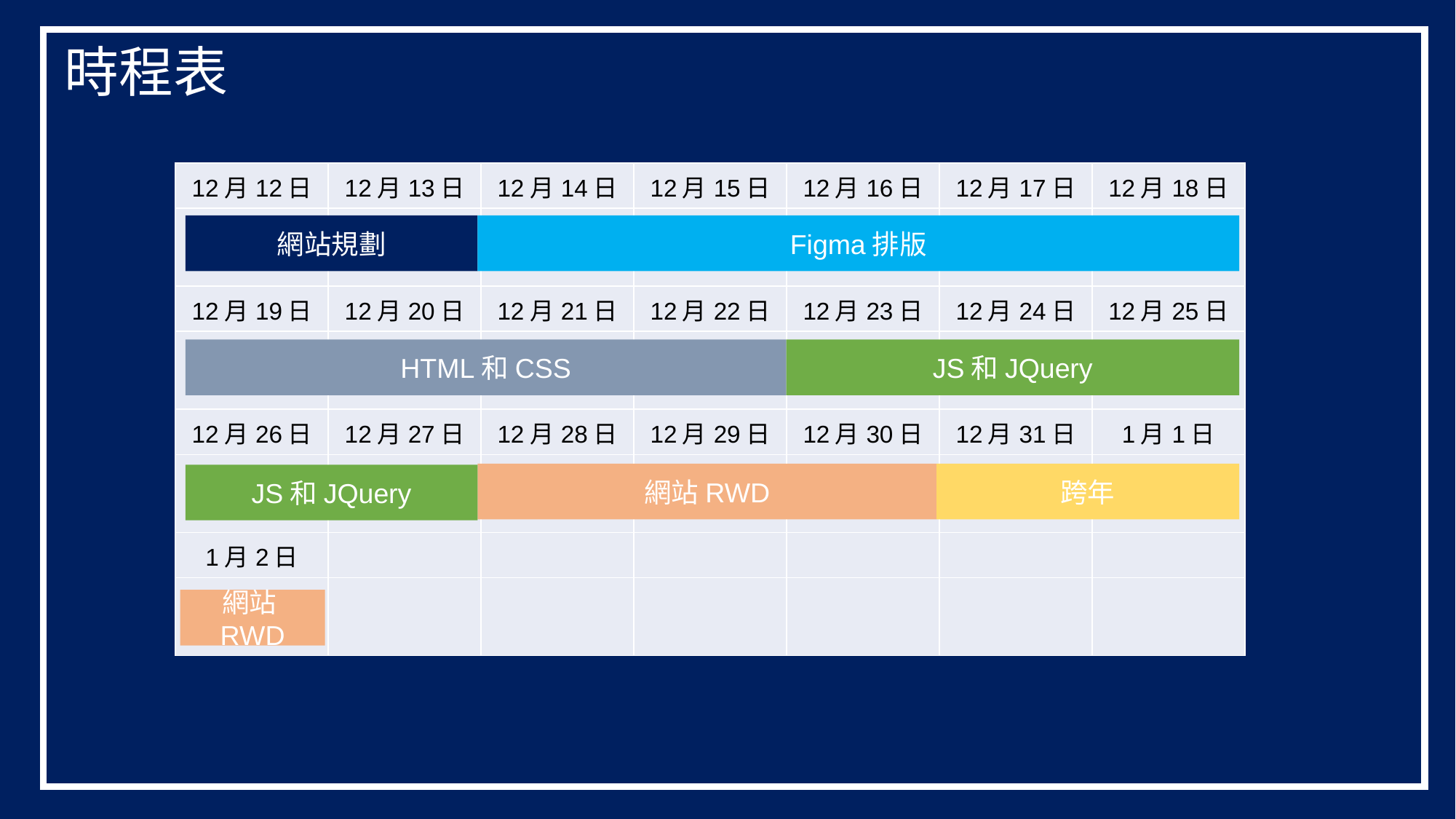

時程表
| 12月12日 | 12月13日 | 12月14日 | 12月15日 | 12月16日 | 12月17日 | 12月18日 |
| --- | --- | --- | --- | --- | --- | --- |
|  |  |  |  |  |  |  |
| 12月19日 | 12月20日 | 12月21日 | 12月22日 | 12月23日 | 12月24日 | 12月25日 |
|  |  |  |  |  |  |  |
| 12月26日 | 12月27日 | 12月28日 | 12月29日 | 12月30日 | 12月31日 | 1月1日 |
|  |  |  |  |  |  |  |
| 1月2日 |  |  |  |  |  |  |
|  |  |  |  |  |  |  |
網站規劃
Figma排版
HTML和CSS
JS和JQuery
網站RWD
跨年
JS和JQuery
網站RWD